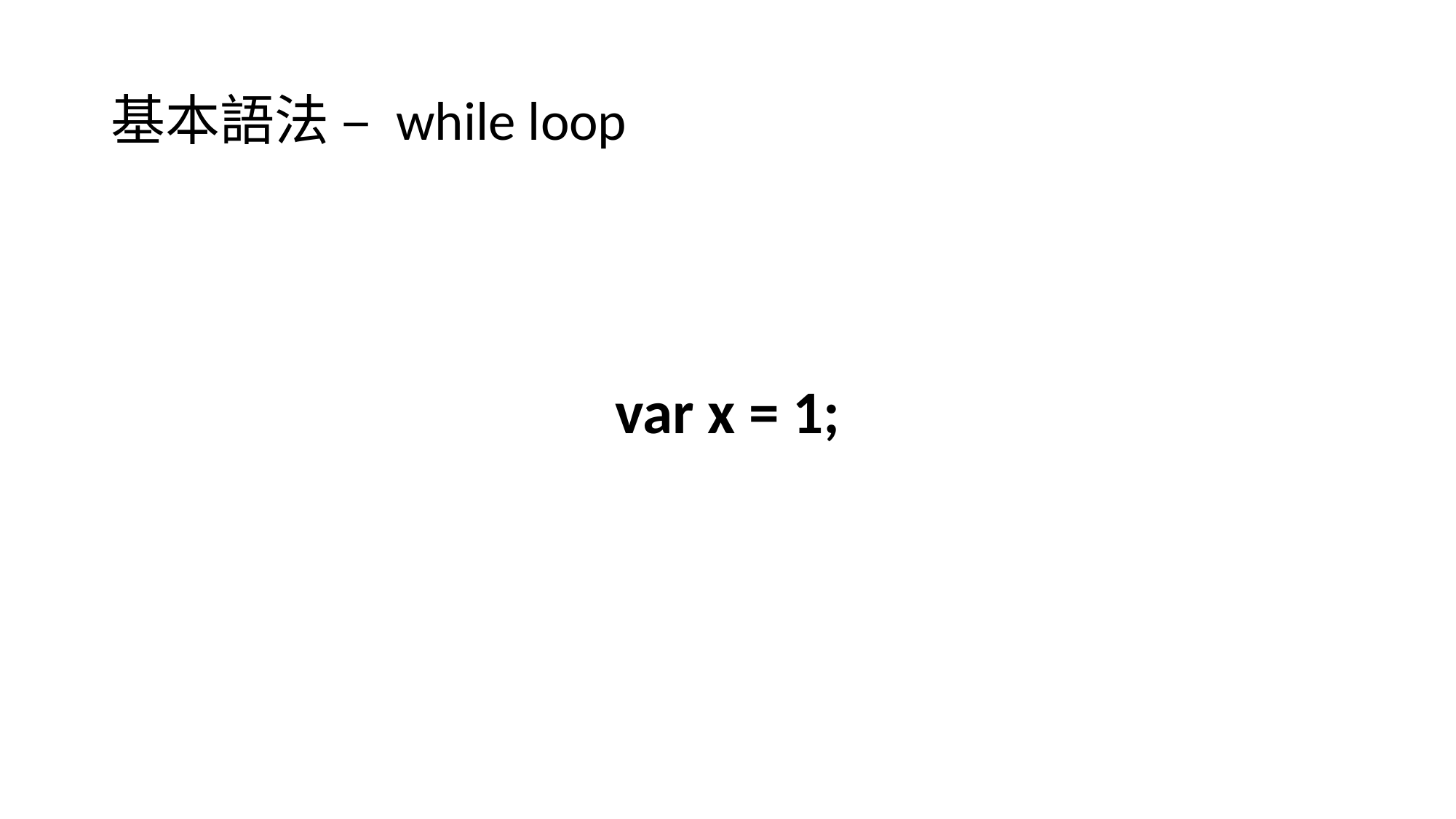

# 基本語法 – while loop
var x = 1;